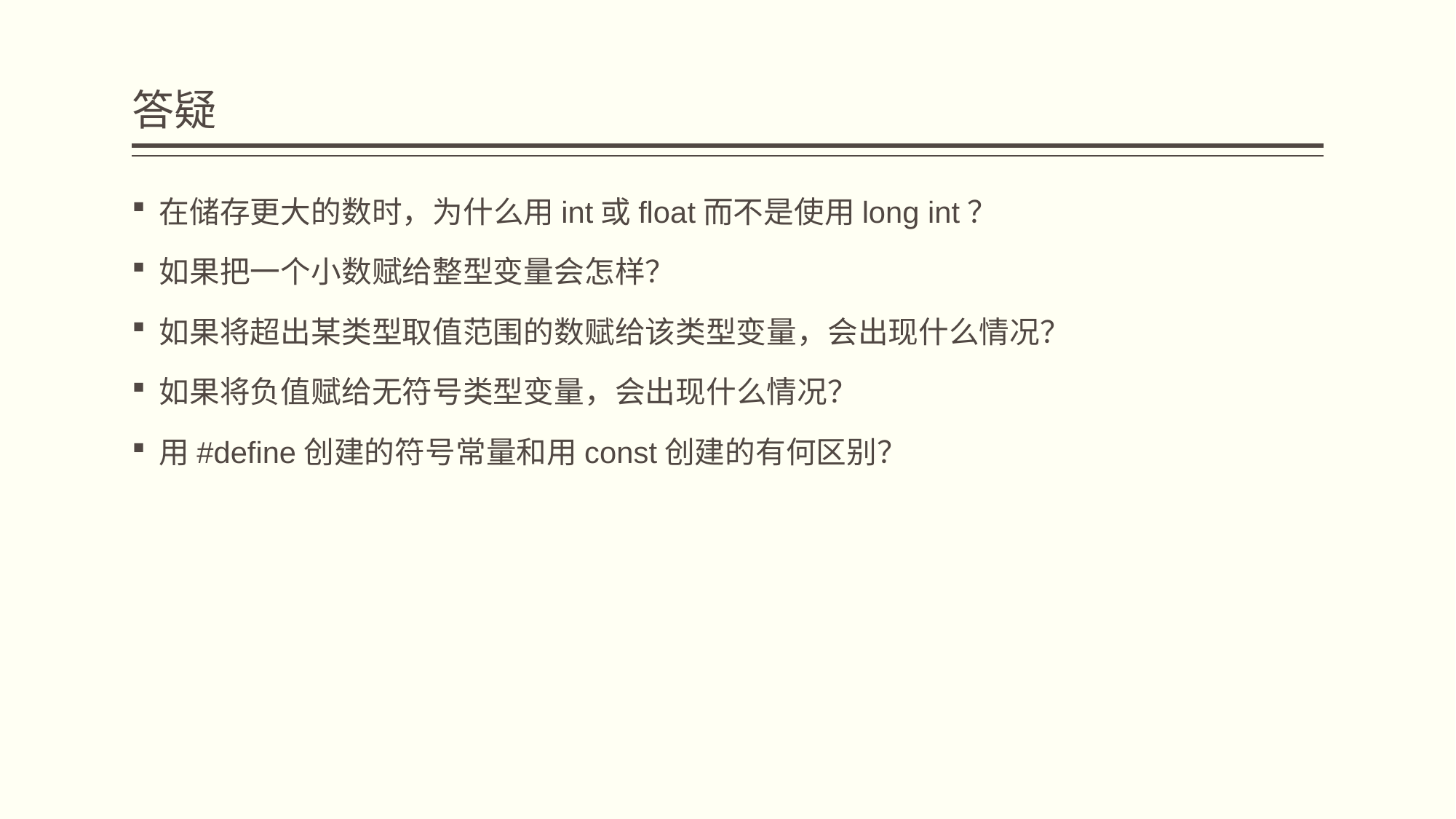

# 答疑
在储存更大的数时，为什么用int或float而不是使用long int？
如果把一个小数赋给整型变量会怎样？
如果将超出某类型取值范围的数赋给该类型变量，会出现什么情况？
如果将负值赋给无符号类型变量，会出现什么情况？
用#define创建的符号常量和用const创建的有何区别？